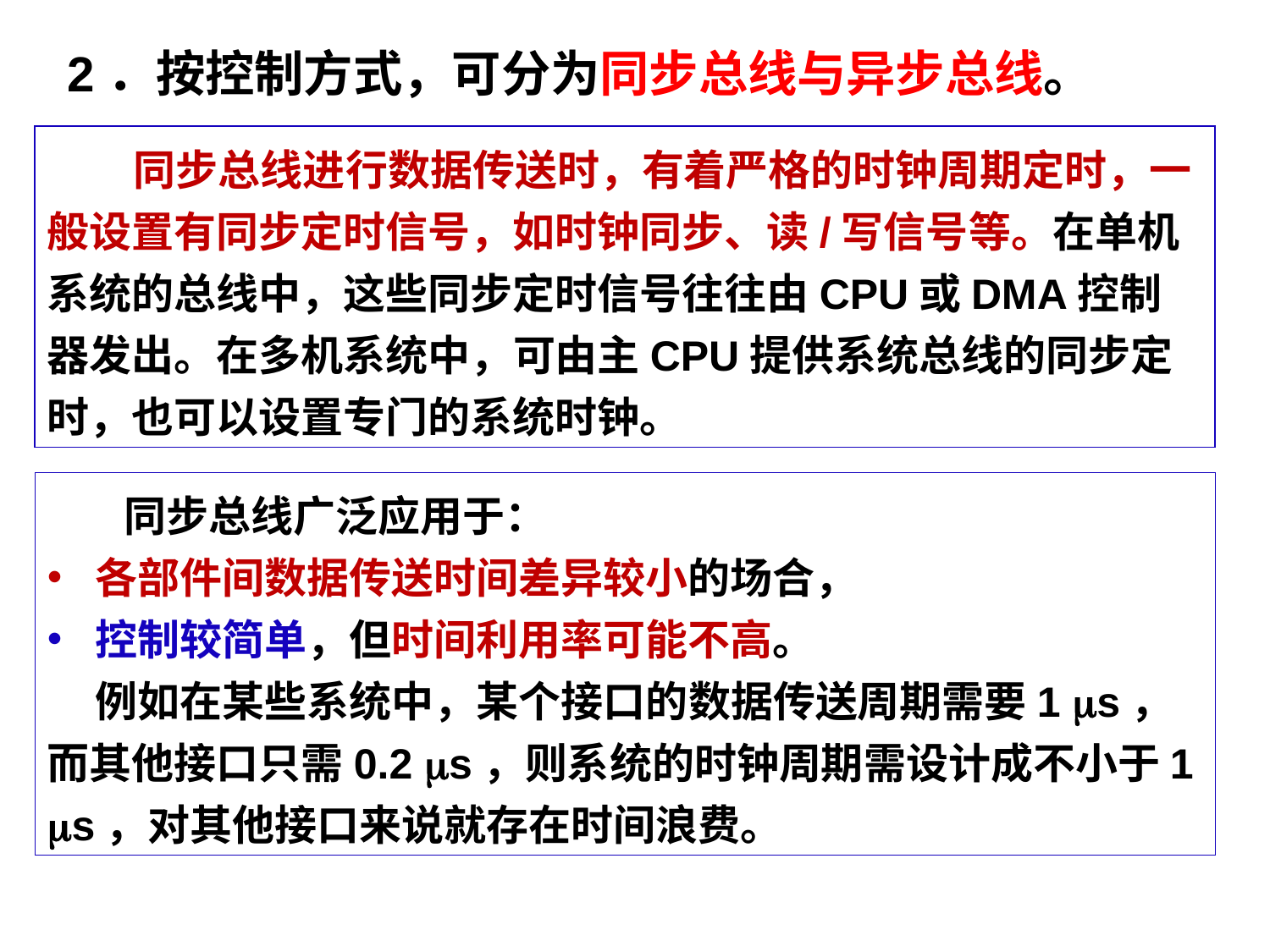

2．按控制方式，可分为同步总线与异步总线。
        同步总线进行数据传送时，有着严格的时钟周期定时，一般设置有同步定时信号，如时钟同步、读/写信号等。在单机系统的总线中，这些同步定时信号往往由CPU或DMA控制器发出。在多机系统中，可由主CPU提供系统总线的同步定时，也可以设置专门的系统时钟。
       同步总线广泛应用于：
各部件间数据传送时间差异较小的场合，
控制较简单，但时间利用率可能不高。
    例如在某些系统中，某个接口的数据传送周期需要1 μs，而其他接口只需0.2 μs，则系统的时钟周期需设计成不小于1 μs，对其他接口来说就存在时间浪费。
144